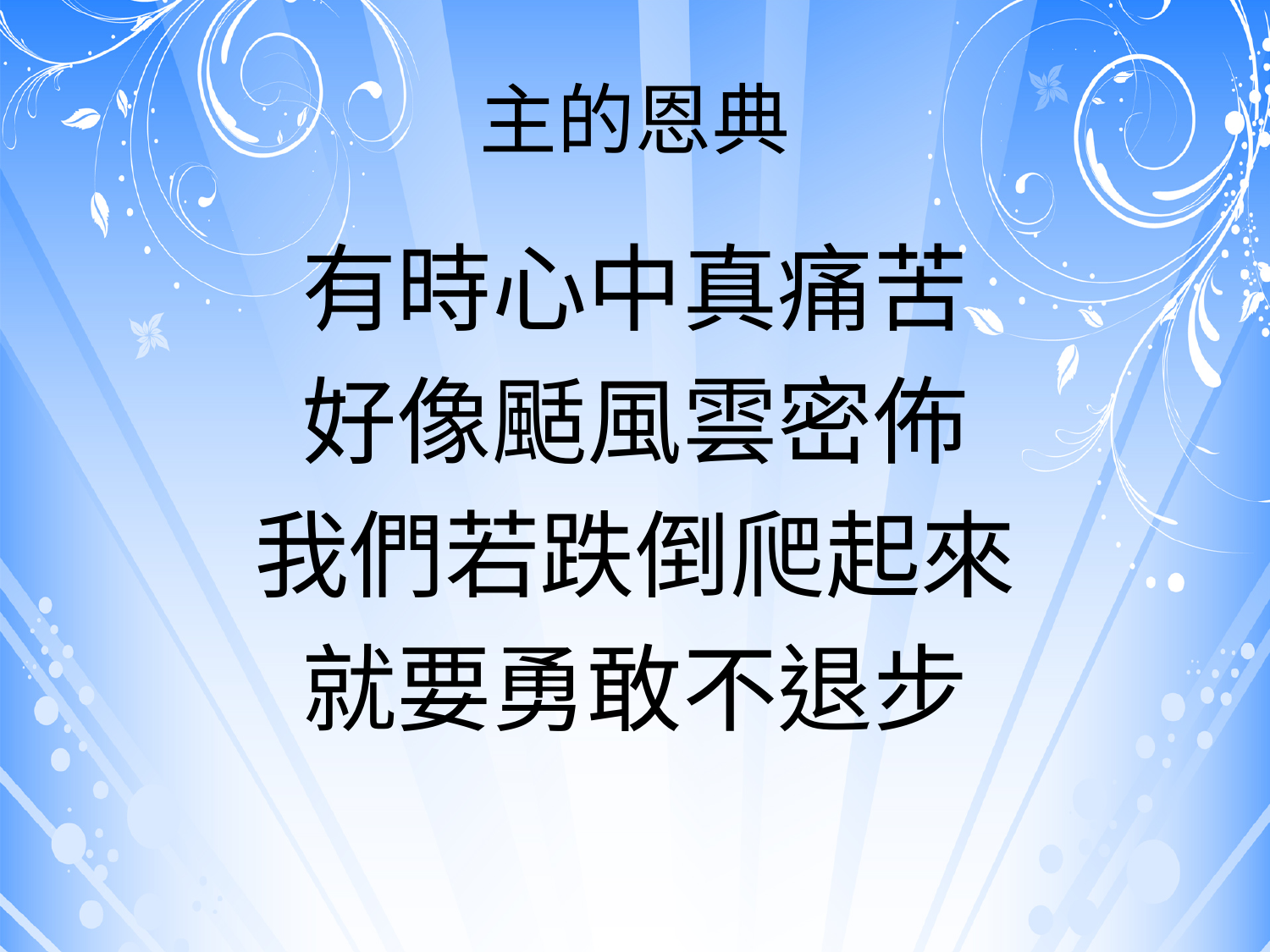

# 主的恩典
有時心中真痛苦
好像颳風雲密佈
我們若跌倒爬起來
就要勇敢不退步